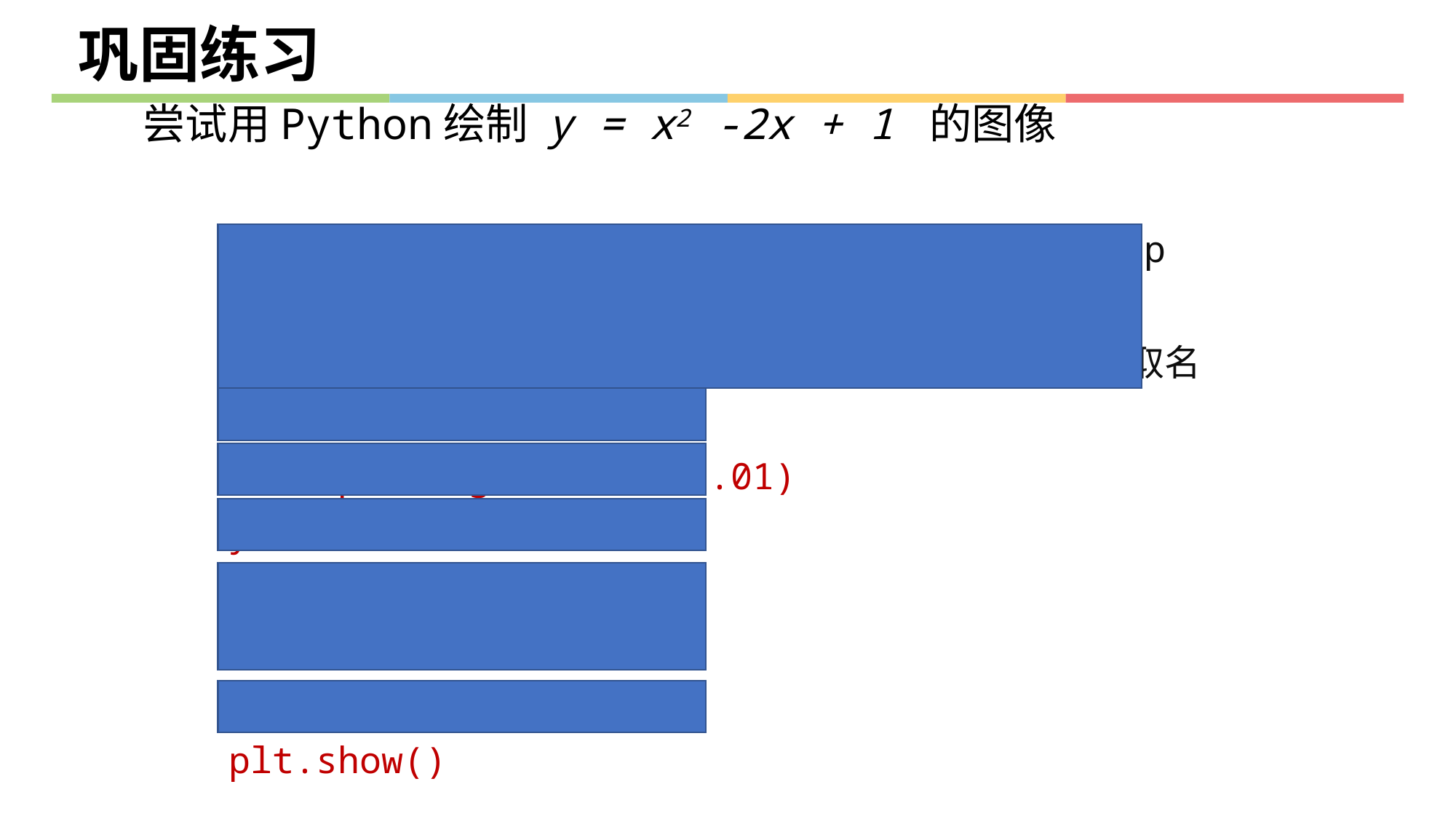

巩固练习
   尝试用Python绘制 y = x2 -2x + 1 的图像
import numpy as np 	#加载numpy模块并取名为np
import matplotlib.pyplot as plt
                 #加载matplotlib.pyplot并取名为plt
x = np.arange(-10,12,0.01)
y = x ** 2 - 2 * x + 1
plt.plot(x,y)
plt.xlabel('X')
plt.ylabel('Y')
plt.show()